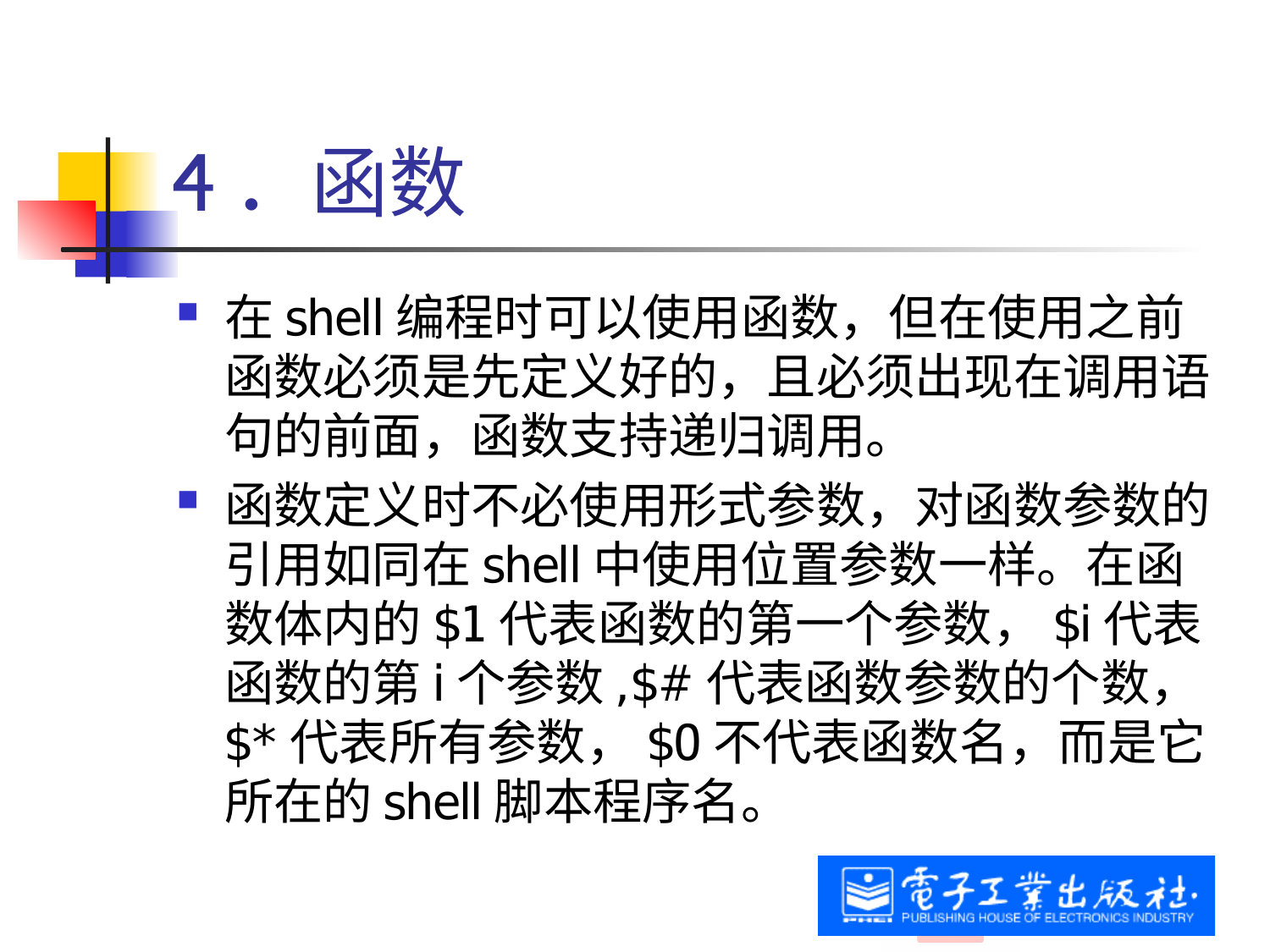

# 4．函数
在shell编程时可以使用函数，但在使用之前函数必须是先定义好的，且必须出现在调用语句的前面，函数支持递归调用。
函数定义时不必使用形式参数，对函数参数的引用如同在shell中使用位置参数一样。在函数体内的$1代表函数的第一个参数，$i代表函数的第i个参数,$#代表函数参数的个数，$*代表所有参数，$0不代表函数名，而是它所在的shell脚本程序名。